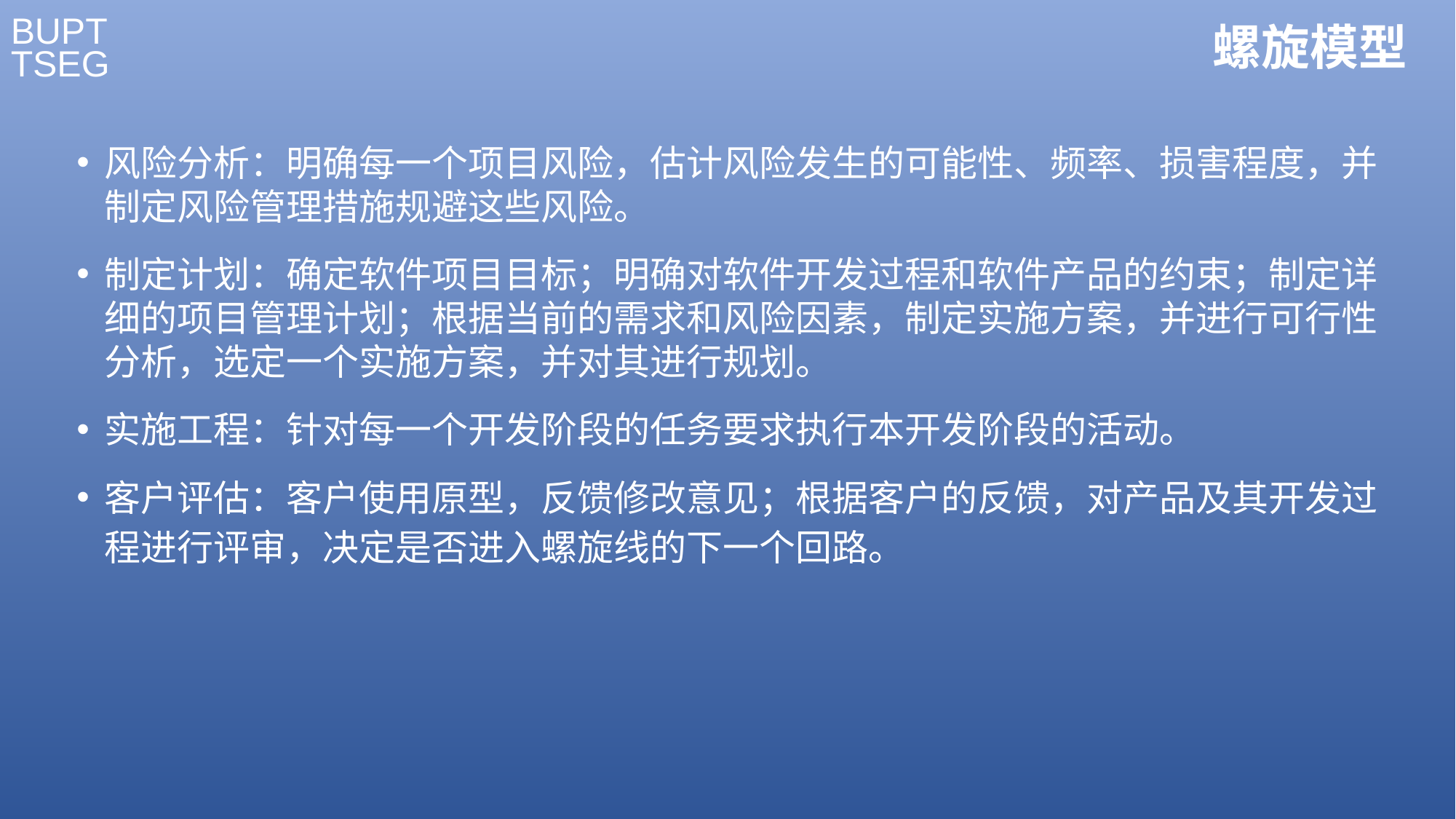

# 螺旋模型
风险分析：明确每一个项目风险，估计风险发生的可能性、频率、损害程度，并制定风险管理措施规避这些风险。
制定计划：确定软件项目目标；明确对软件开发过程和软件产品的约束；制定详细的项目管理计划；根据当前的需求和风险因素，制定实施方案，并进行可行性分析，选定一个实施方案，并对其进行规划。
实施工程：针对每一个开发阶段的任务要求执行本开发阶段的活动。
客户评估：客户使用原型，反馈修改意见；根据客户的反馈，对产品及其开发过程进行评审，决定是否进入螺旋线的下一个回路。